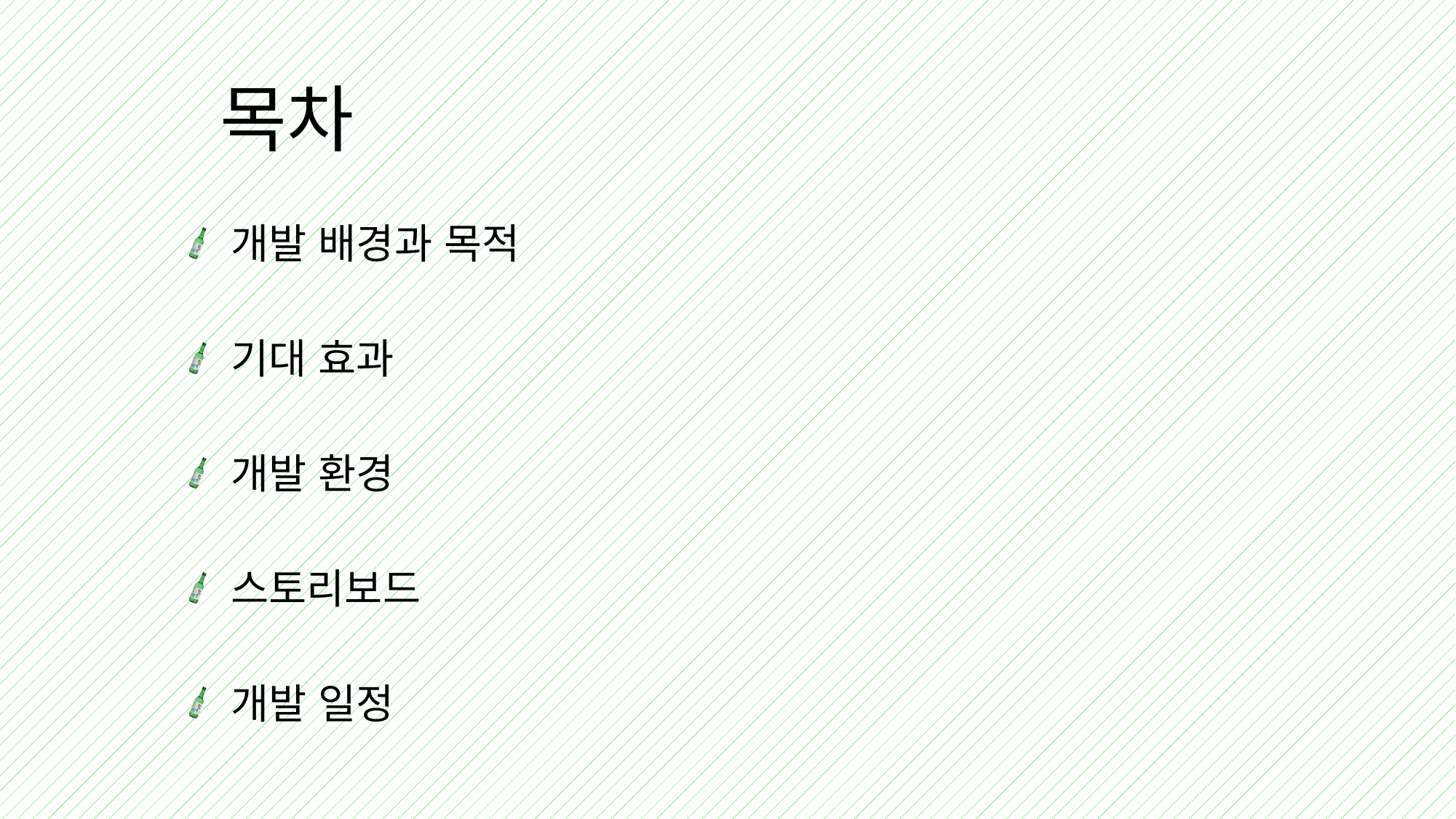

# 목차
 개발 배경과 목적

 기대 효과

 개발 환경

 스토리보드

 개발 일정